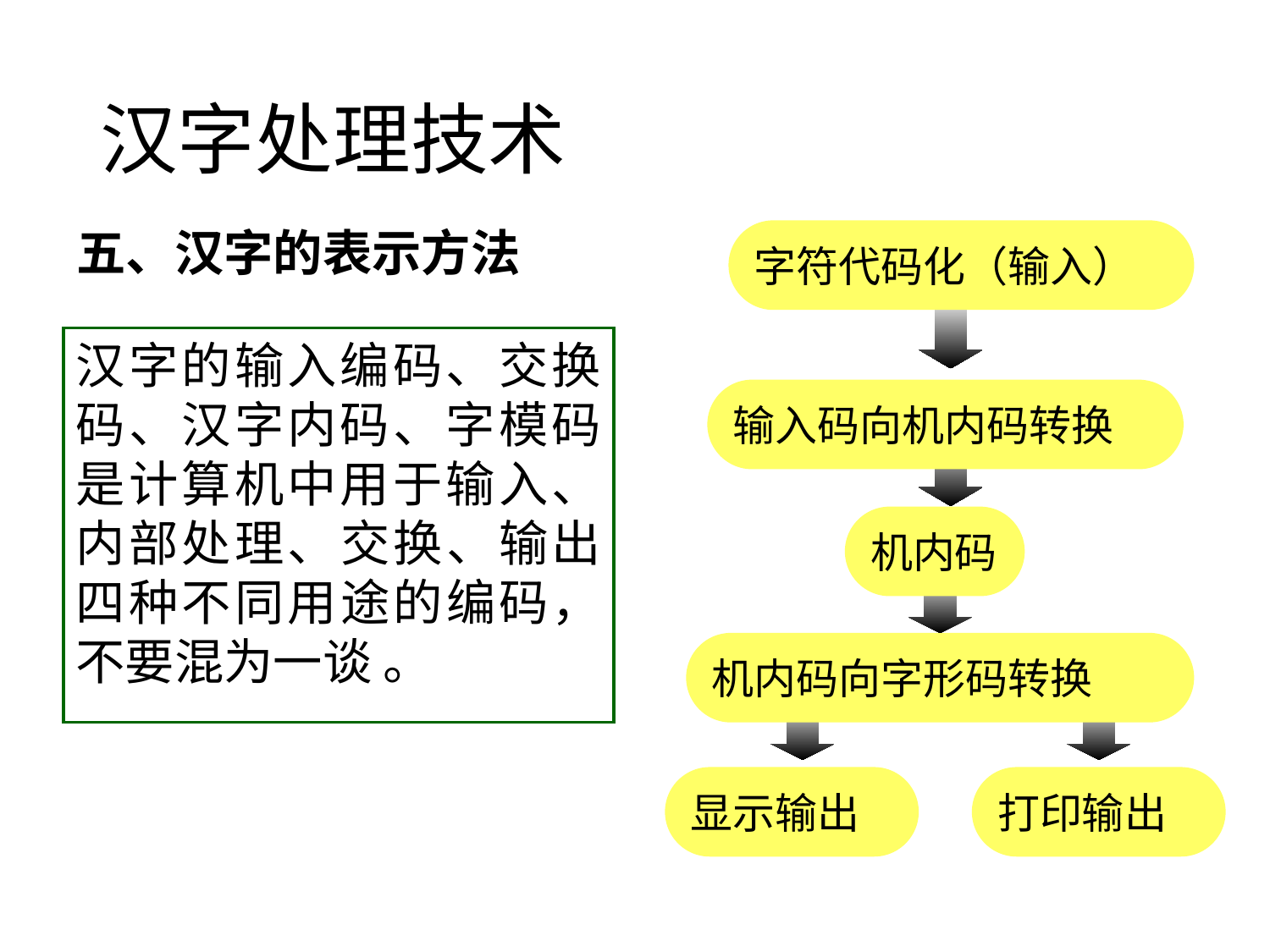

# 汉字处理技术
字符代码化（输入）
五、汉字的表示方法

输入码向机内码转换
汉字的输入编码、交换码、汉字内码、字模码是计算机中用于输入、内部处理、交换、输出四种不同用途的编码，不要混为一谈 。

机内码

机内码向字形码转换

显示输出

打印输出